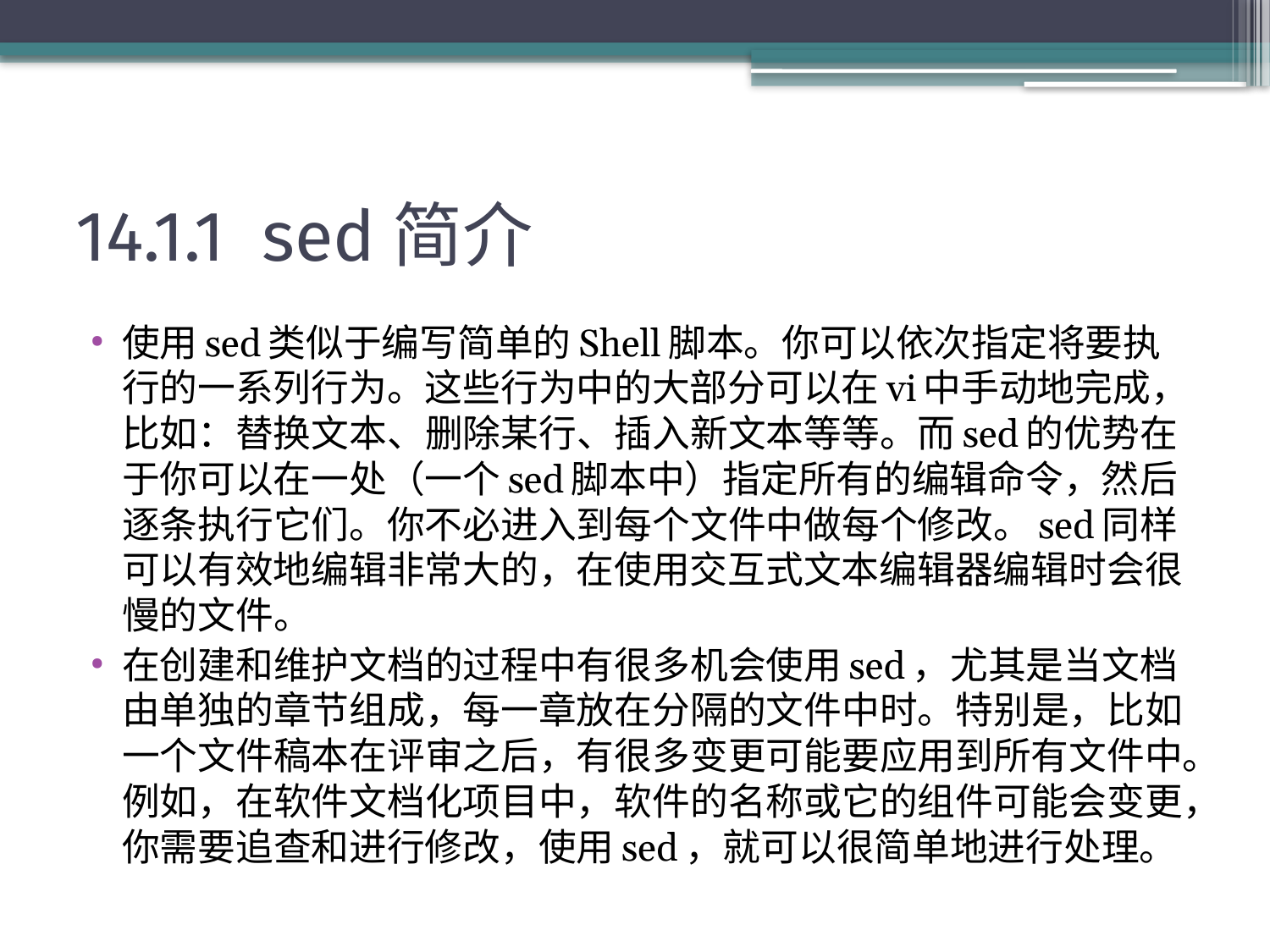

# 14.1.1  sed简介
使用sed类似于编写简单的Shell脚本。你可以依次指定将要执行的一系列行为。这些行为中的大部分可以在vi中手动地完成，比如：替换文本、删除某行、插入新文本等等。而sed的优势在于你可以在一处（一个sed脚本中）指定所有的编辑命令，然后逐条执行它们。你不必进入到每个文件中做每个修改。sed同样可以有效地编辑非常大的，在使用交互式文本编辑器编辑时会很慢的文件。
在创建和维护文档的过程中有很多机会使用sed，尤其是当文档由单独的章节组成，每一章放在分隔的文件中时。特别是，比如一个文件稿本在评审之后，有很多变更可能要应用到所有文件中。例如，在软件文档化项目中，软件的名称或它的组件可能会变更，你需要追查和进行修改，使用sed，就可以很简单地进行处理。